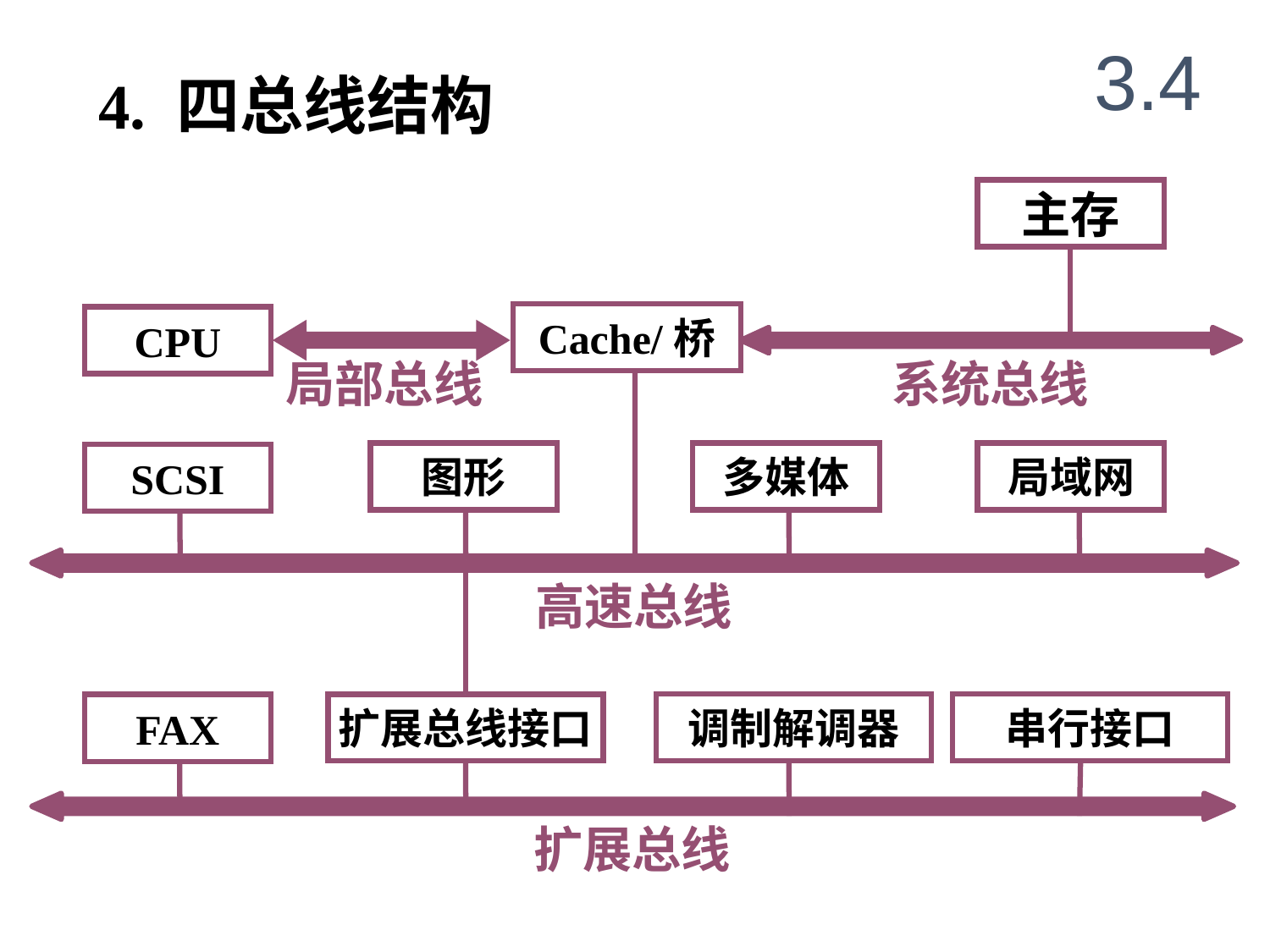

3.4
4. 四总线结构

主存

Cache/桥

CPU

局部总线
系统总线

图形
多媒体
局域网
SCSI

高速总线

调制解调器
串行接口
扩展总线接口
FAX

扩展总线